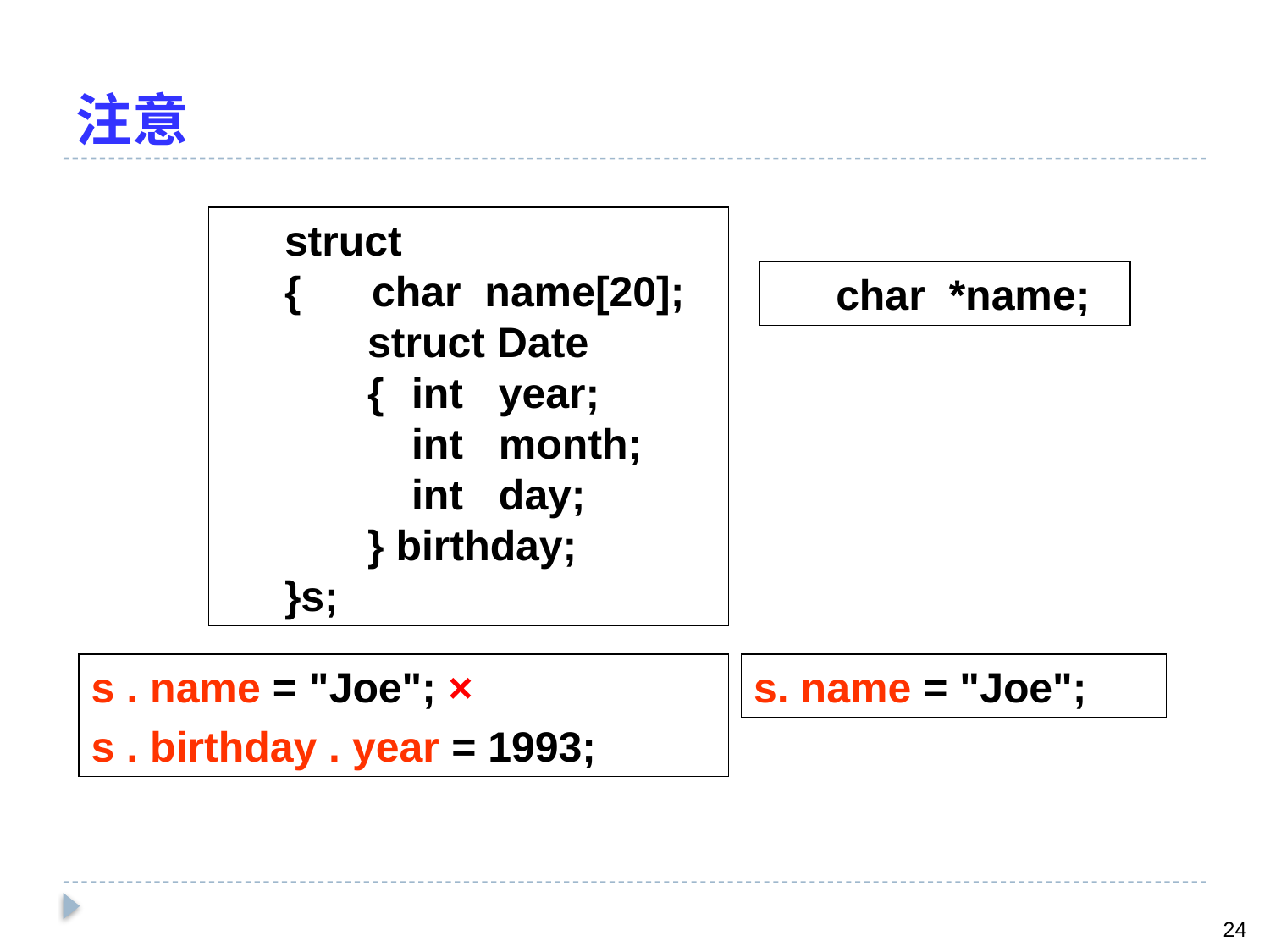

# 注意
struct
{      char  name[20];
       struct Date
       {	int   year;
          	int   month;
          	int   day;
       } birthday;
}s;
char  *name;
s . name = "Joe"; ×
s . birthday . year = 1993;
s. name = "Joe";
24